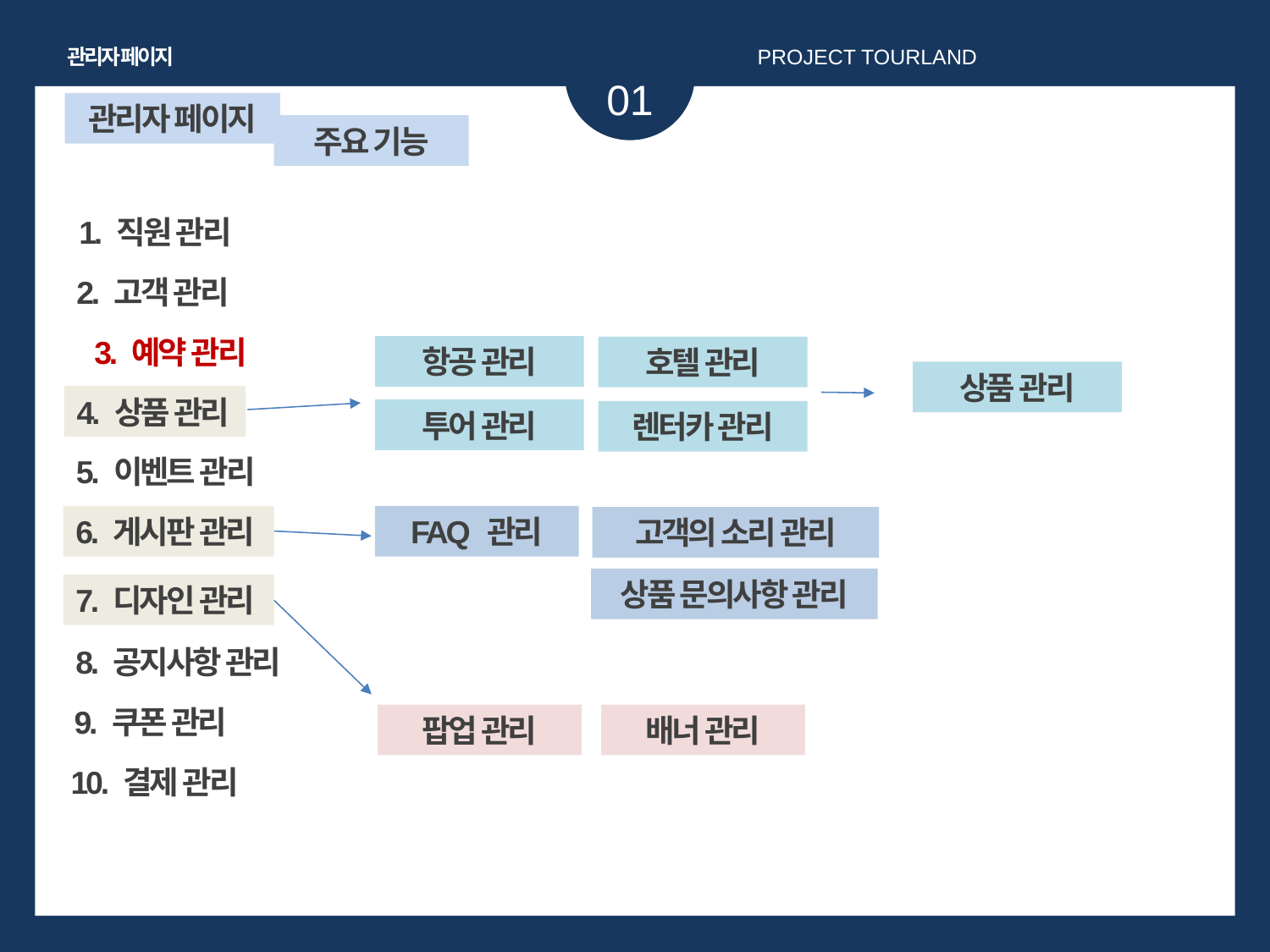

관리자 페이지
PROJECT TOURLAND
01

관리자 페이지
주요 기능
1. 직원 관리
2. 고객 관리
  3. 예약 관리
항공 관리
호텔 관리
상품 관리
투어 관리
렌터카 관리
4. 상품 관리
소제목
5. 이벤트 관리
6. 게시판 관리
FAQ 관리
고객의 소리 관리
상품 문의사항 관리
7. 디자인 관리
8. 공지사항 관리
9. 쿠폰 관리
팝업 관리
배너 관리
10. 결제 관리